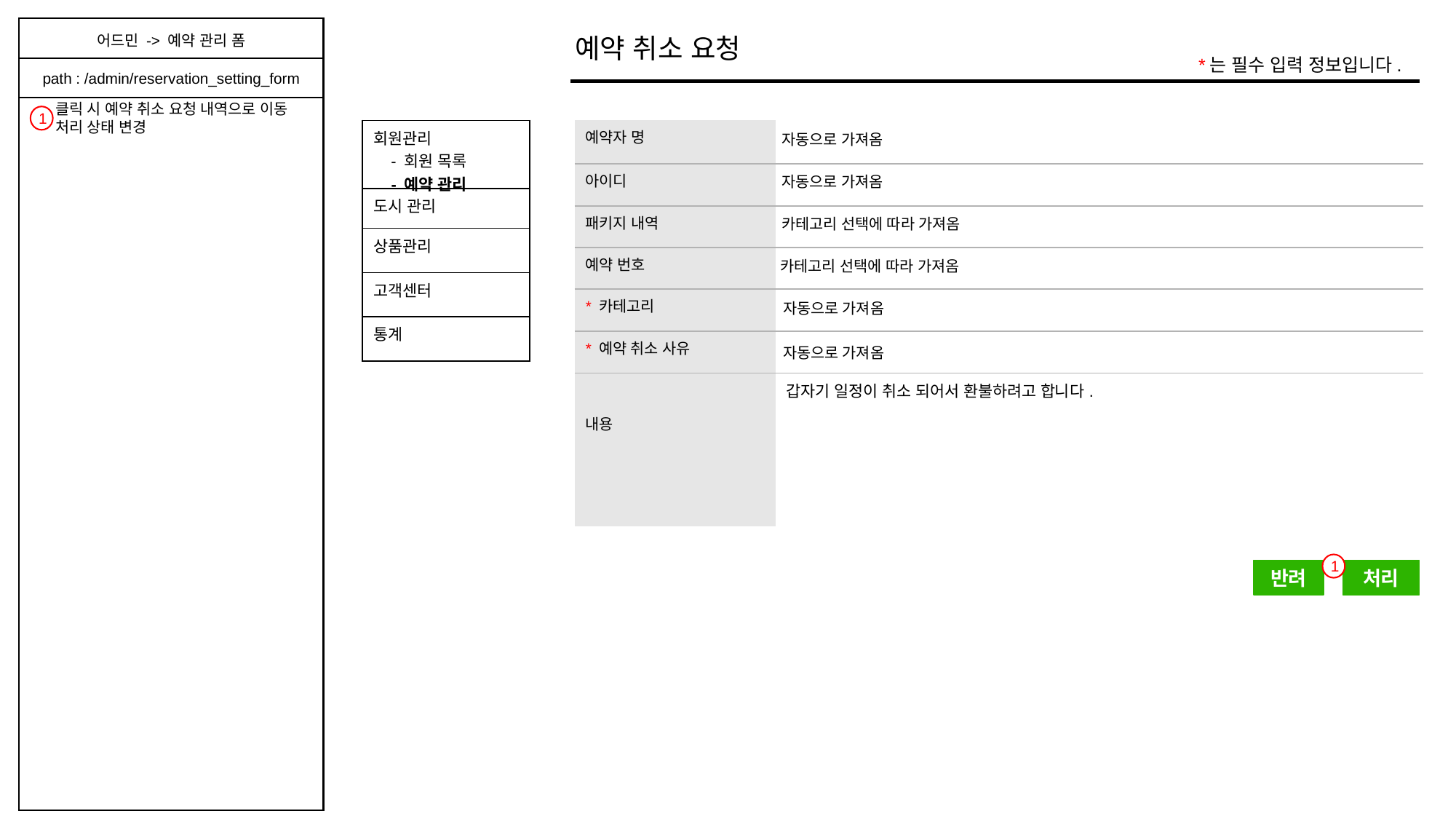

어드민 -> 예약 관리 폼
예약 취소 요청
*는 필수 입력 정보입니다.
path : /admin/reservation_setting_form

클릭 시 예약 취소 요청 내역으로 이동
처리 상태 변경
1
| 회원관리 - 회원 목록 - 예약 관리 |
| --- |
| 도시 관리 |
| 상품관리 |
| 고객센터 |
| 통계 |
| 예약자 명 |  |
| --- | --- |
| 아이디 |  |
| 패키지 내역 |  |
| 예약 번호 |  |
| \* 카테고리 |  |
| \* 예약 취소 사유 |  |
| 내용 | 갑자기 일정이 취소 되어서 환불하려고 합니다. |
자동으로 가져옴
자동으로 가져옴
카테고리 선택에 따라 가져옴
카테고리 선택에 따라 가져옴
자동으로 가져옴
자동으로 가져옴
1
반려
처리